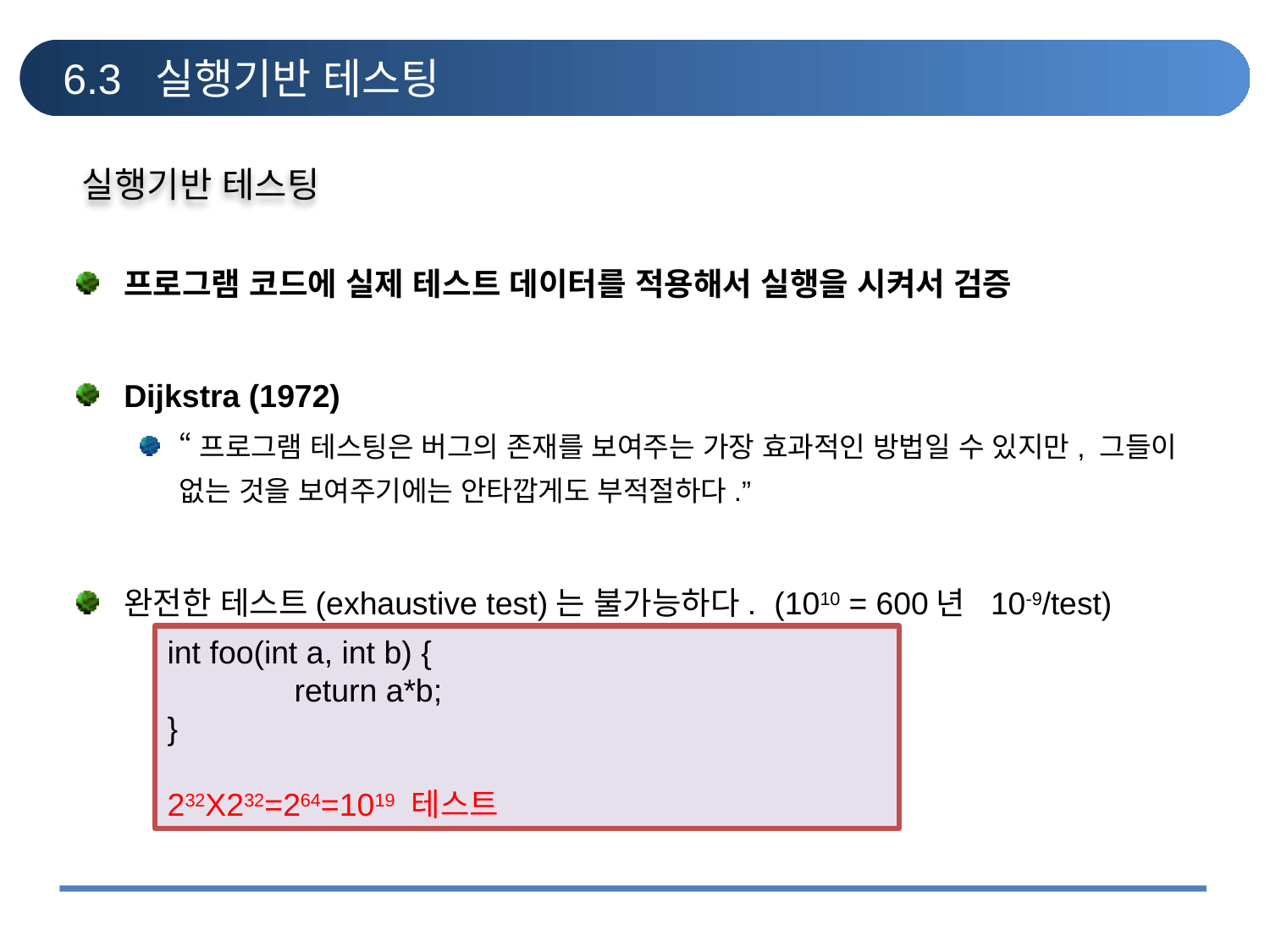

# 6.3  실행기반 테스팅
실행기반 테스팅
프로그램 코드에 실제 테스트 데이터를 적용해서 실행을 시켜서 검증

Dijkstra (1972)
“프로그램 테스팅은 버그의 존재를 보여주는 가장 효과적인 방법일 수 있지만, 그들이 없는 것을 보여주기에는 안타깝게도 부적절하다.”

완전한 테스트(exhaustive test)는 불가능하다.  (1010 = 600년  10-9/test)

int foo(int a, int b) {
	return a*b;
}

232X232=264=1019 테스트